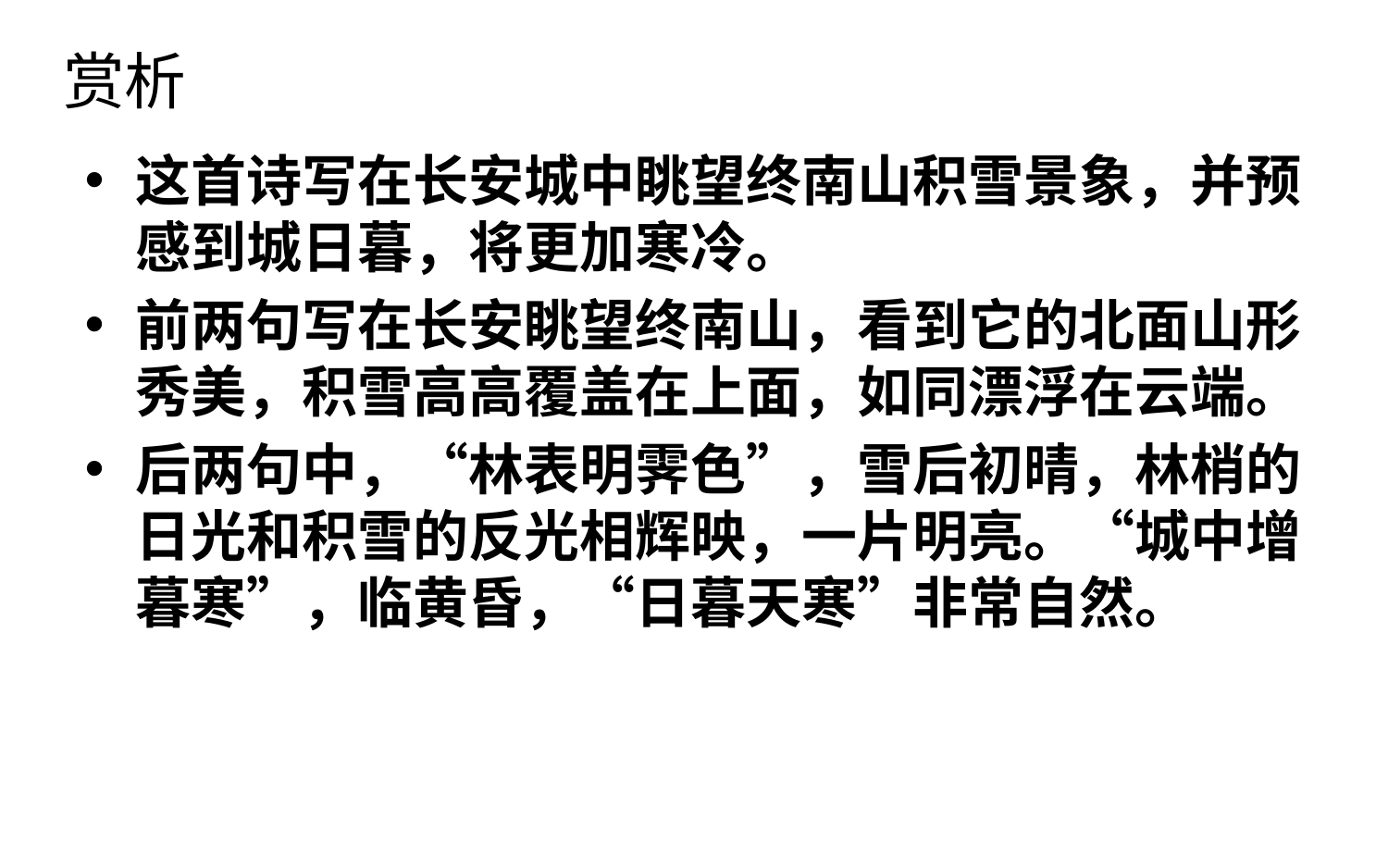

# 赏析
这首诗写在长安城中眺望终南山积雪景象，并预感到城日暮，将更加寒冷。
前两句写在长安眺望终南山，看到它的北面山形秀美，积雪高高覆盖在上面，如同漂浮在云端。
后两句中，“林表明霁色”，雪后初晴，林梢的日光和积雪的反光相辉映，一片明亮。“城中增暮寒”，临黄昏，“日暮天寒”非常自然。